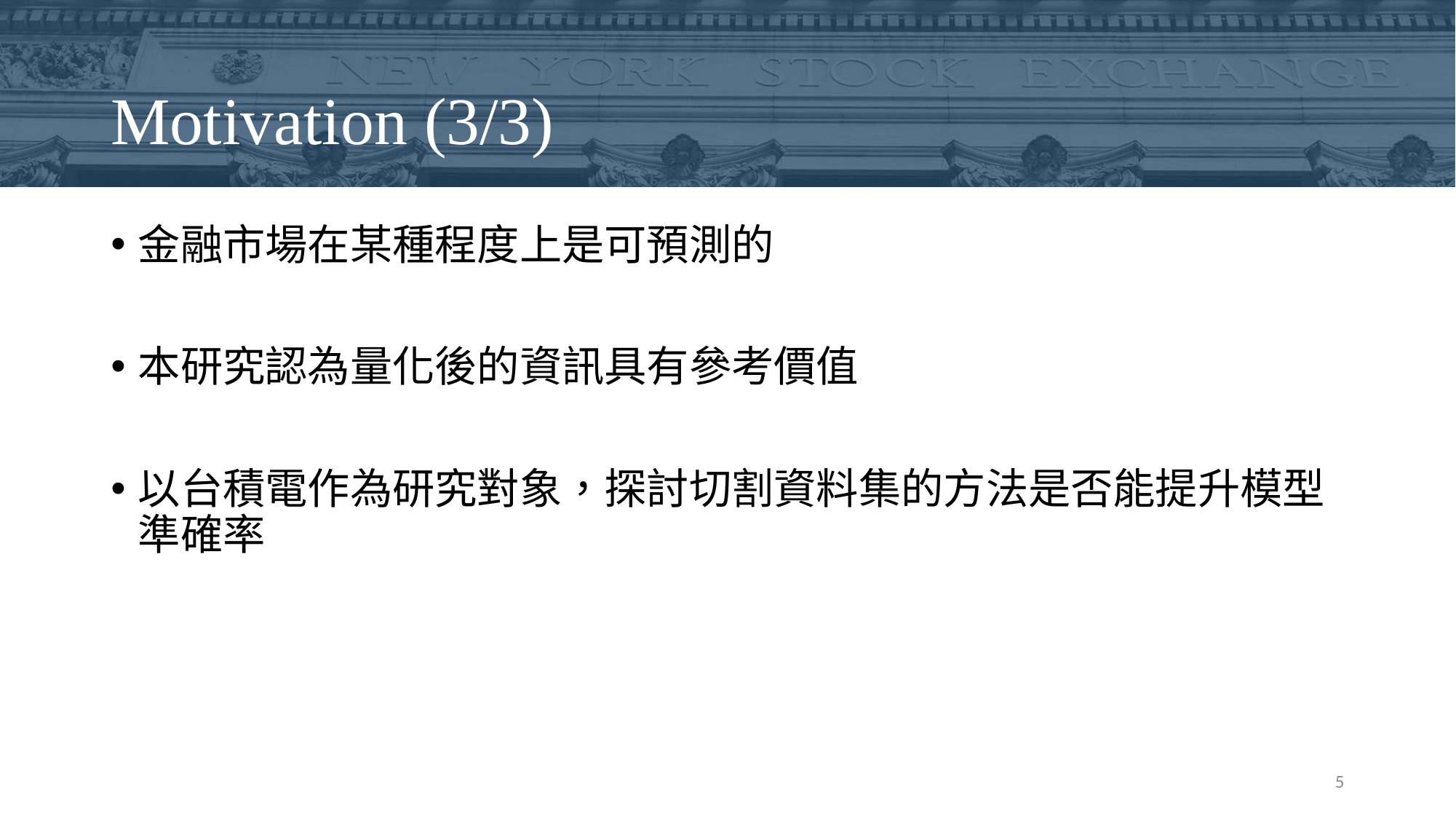

# Motivation (3/3)
金融市場在某種程度上是可預測的

本研究認為量化後的資訊具有參考價值

以台積電作為研究對象，探討切割資料集的方法是否能提升模型準確率
5